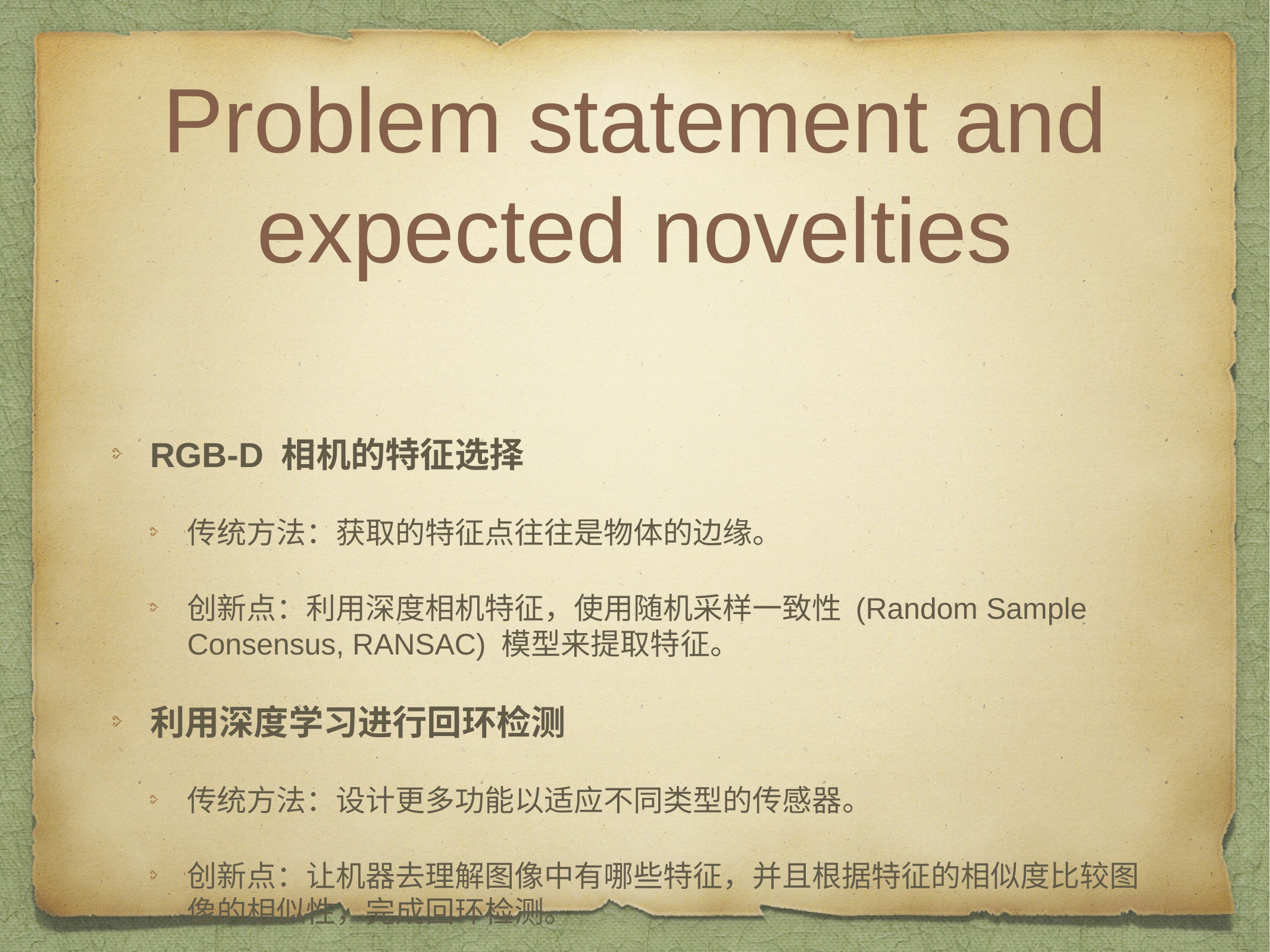

# Problem statement and expected novelties
RGB-D 相机的特征选择
传统方法：获取的特征点往往是物体的边缘。
创新点：利用深度相机特征，使用随机采样一致性 (Random Sample Consensus, RANSAC) 模型来提取特征。
利用深度学习进行回环检测
传统方法：设计更多功能以适应不同类型的传感器。
创新点：让机器去理解图像中有哪些特征，并且根据特征的相似度比较图像的相似性，完成回环检测。